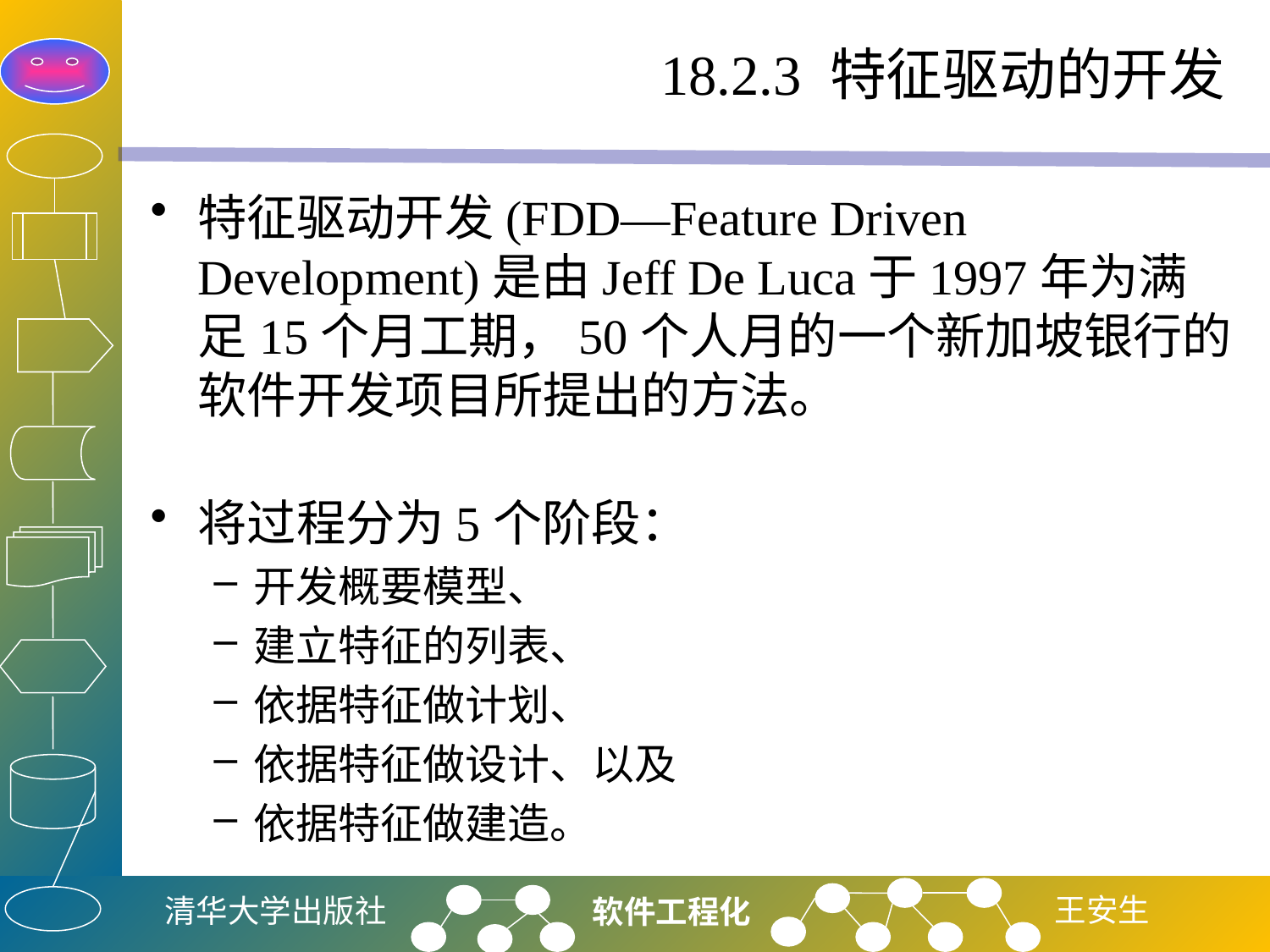

# 18.2.3 特征驱动的开发
特征驱动开发(FDD—Feature Driven Development)是由Jeff De Luca于1997年为满足15个月工期，50个人月的一个新加坡银行的软件开发项目所提出的方法。

将过程分为5个阶段：
开发概要模型、
建立特征的列表、
依据特征做计划、
依据特征做设计、以及
依据特征做建造。